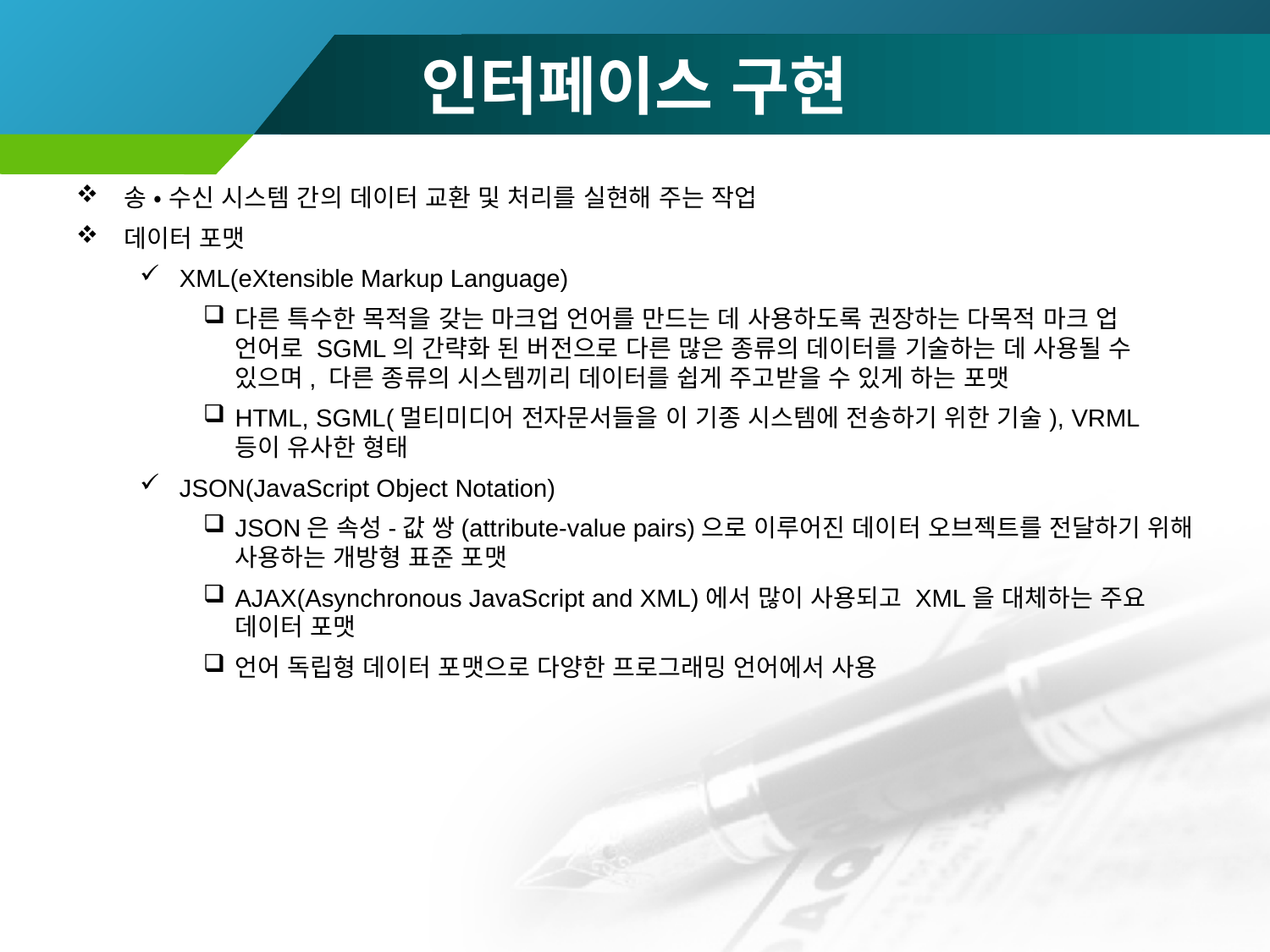

# 인터페이스 구현
송 • 수신 시스템 간의 데이터 교환 및 처리를 실현해 주는 작업
데이터 포맷
XML(eXtensible Markup Language)
다른 특수한 목적을 갖는 마크업 언어를 만드는 데 사용하도록 권장하는 다목적 마크 업 언어로 SGML의 간략화 된 버전으로 다른 많은 종류의 데이터를 기술하는 데 사용될 수 있으며, 다른 종류의 시스템끼리 데이터를 쉽게 주고받을 수 있게 하는 포맷
HTML, SGML(멀티미디어 전자문서들을 이 기종 시스템에 전송하기 위한 기술), VRML 등이 유사한 형태
JSON(JavaScript Object Notation)
JSON은 속성-값 쌍(attribute-value pairs)으로 이루어진 데이터 오브젝트를 전달하기 위해 사용하는 개방형 표준 포맷
AJAX(Asynchronous JavaScript and XML)에서 많이 사용되고 XML을 대체하는 주요 데이터 포맷
언어 독립형 데이터 포맷으로 다양한 프로그래밍 언어에서 사용